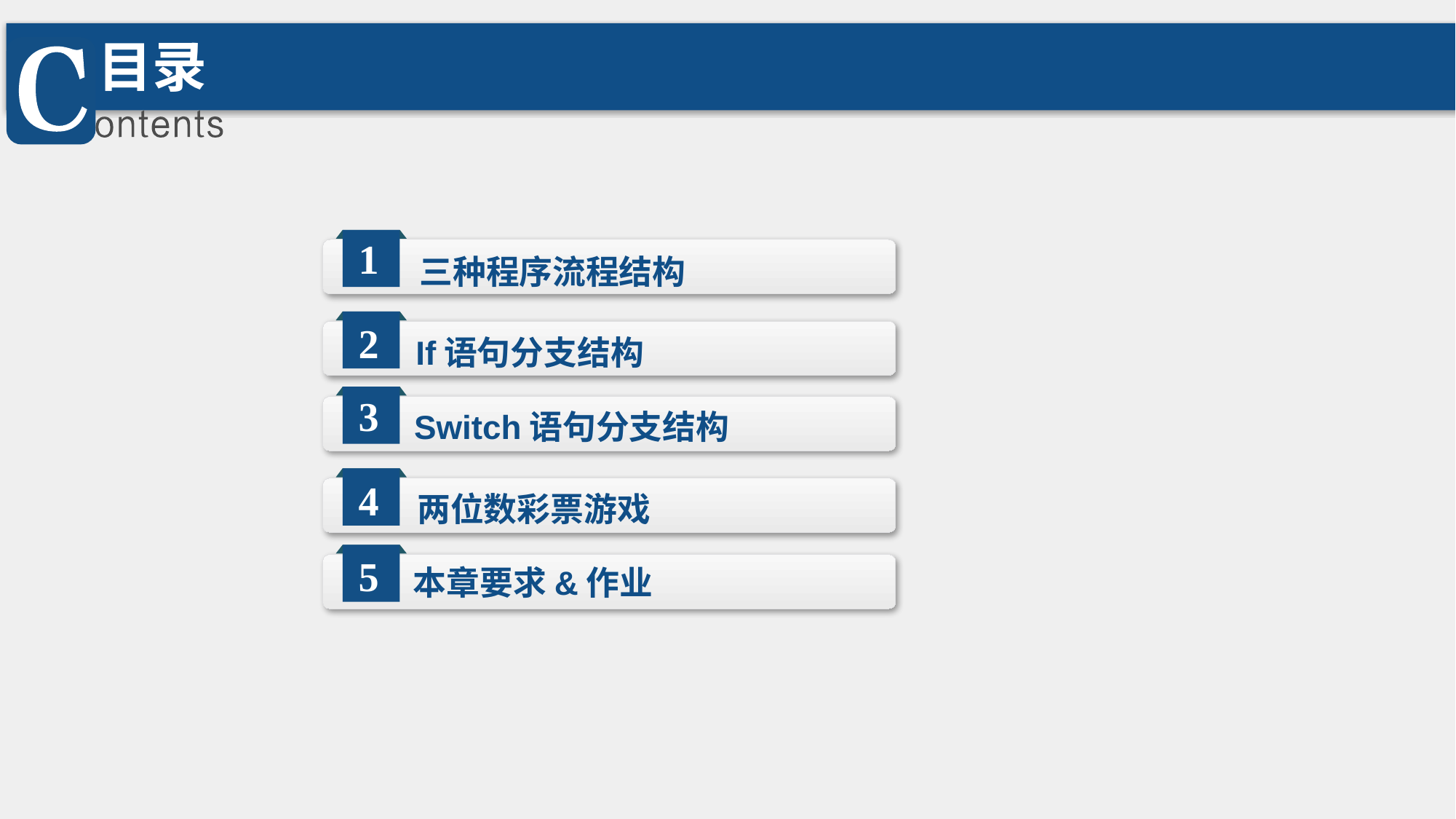

目录

1

三种程序流程结构

2

If语句分支结构
3

Switch语句分支结构

4

两位数彩票游戏

5

本章要求&作业